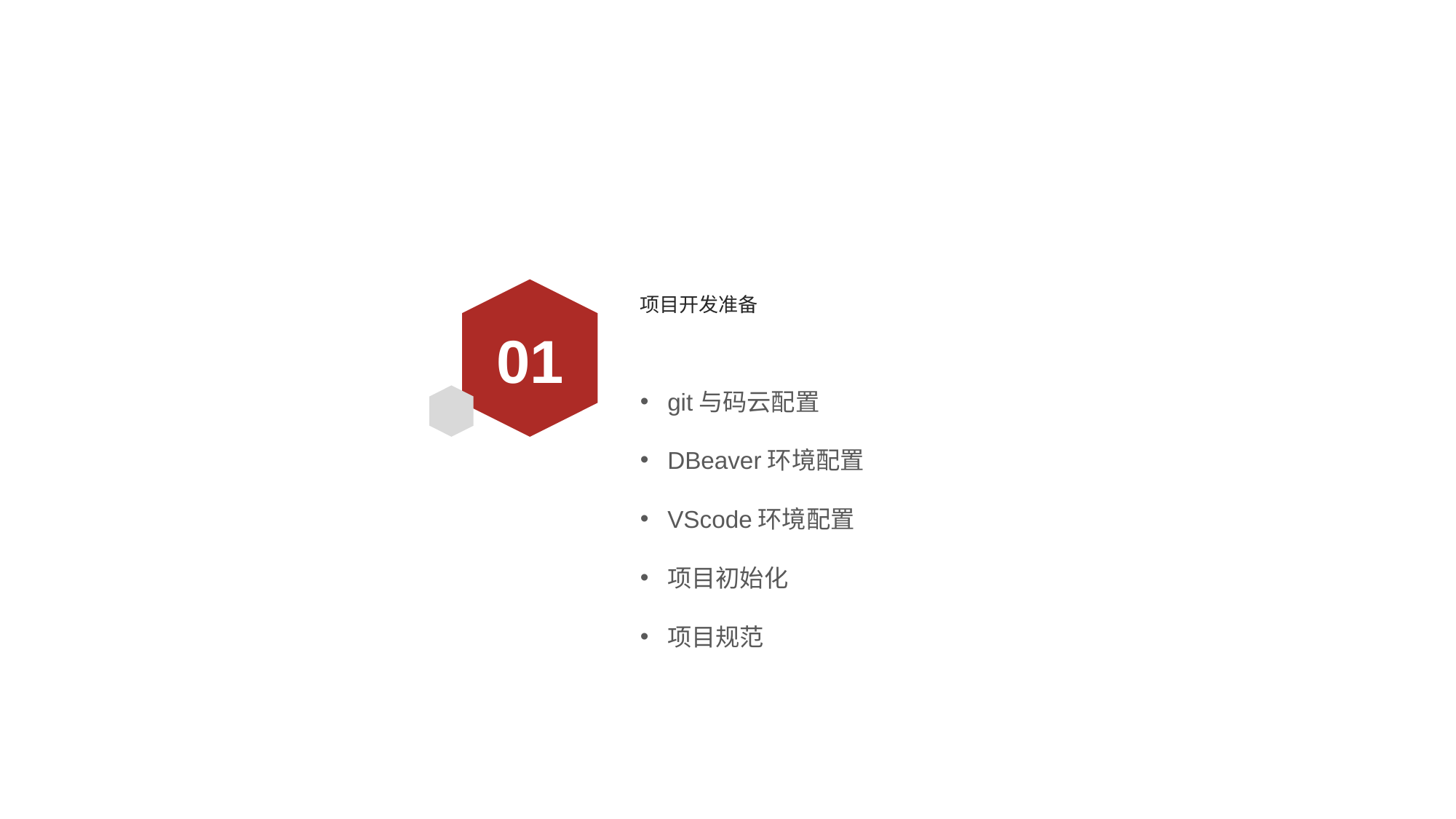

# 项目开发准备
01
git与码云配置
DBeaver环境配置
VScode环境配置
项目初始化
项目规范